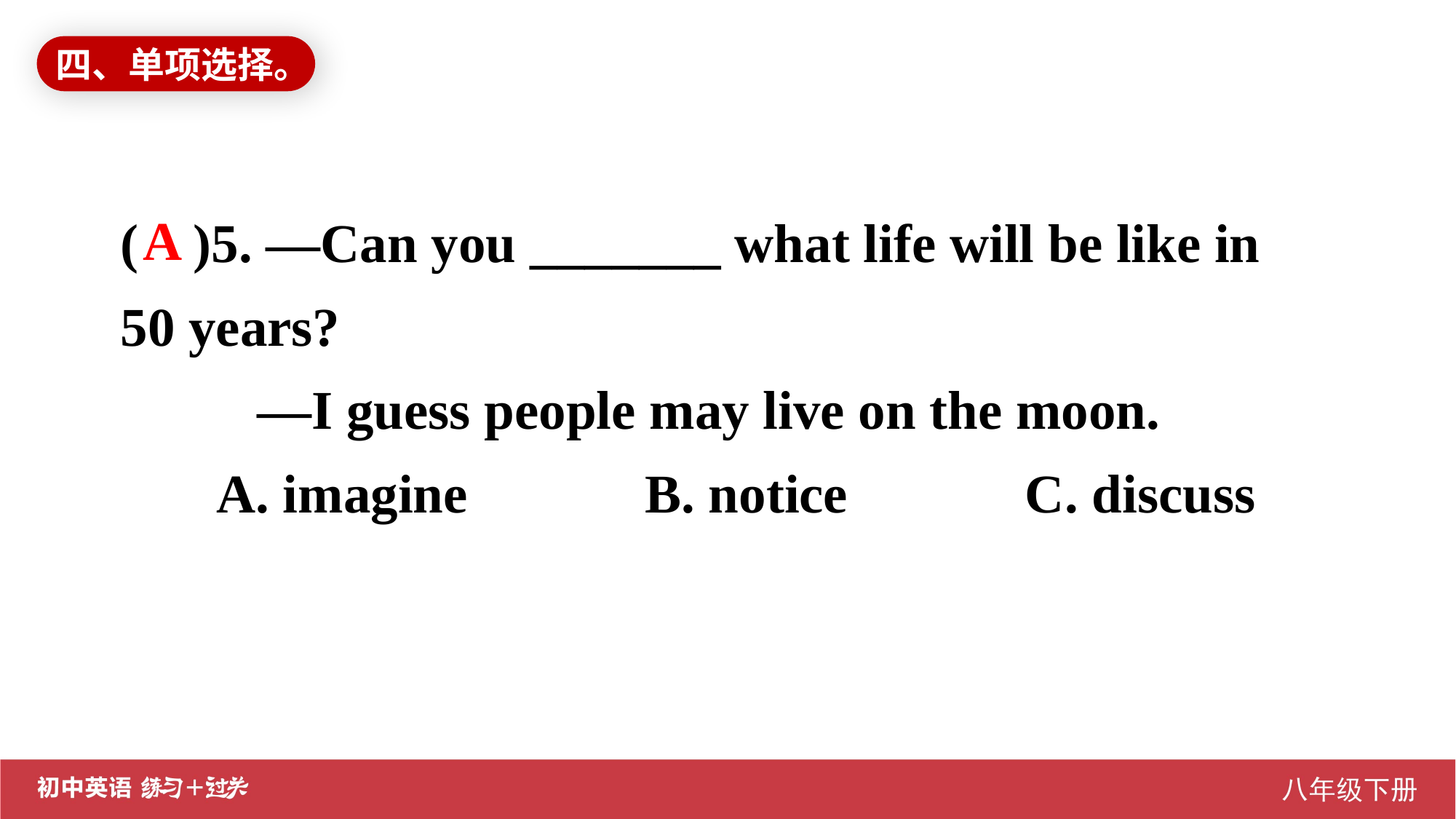

四、单项选择。
(    )5. —Can you _______ what life will be like in 50 years?
          —I guess people may live on the moon.
       A. imagine             B. notice             C. discuss
A